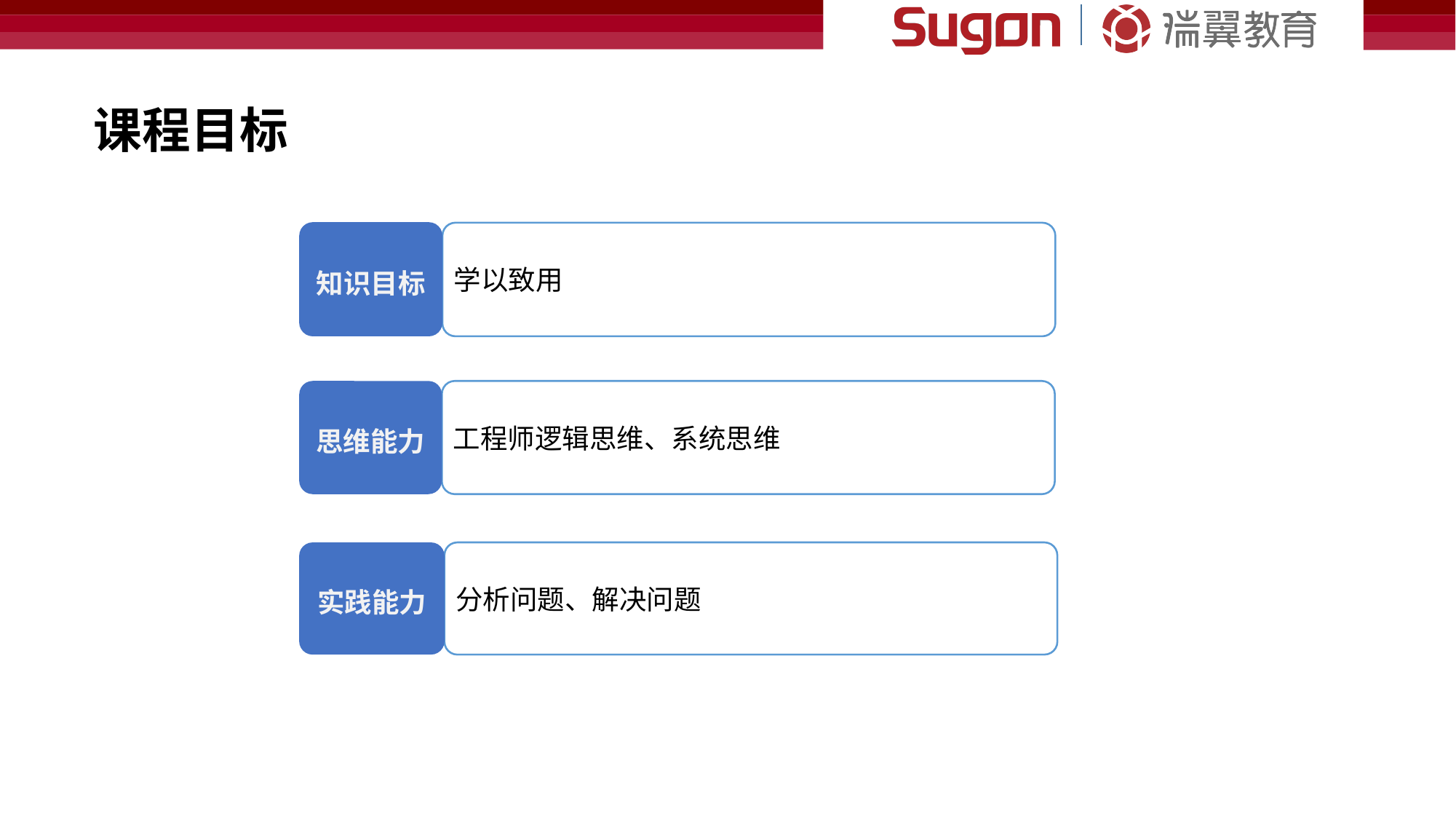

课程目标
知识目标
学以致用
思维能力
工程师逻辑思维、系统思维
实践能力
分析问题、解决问题